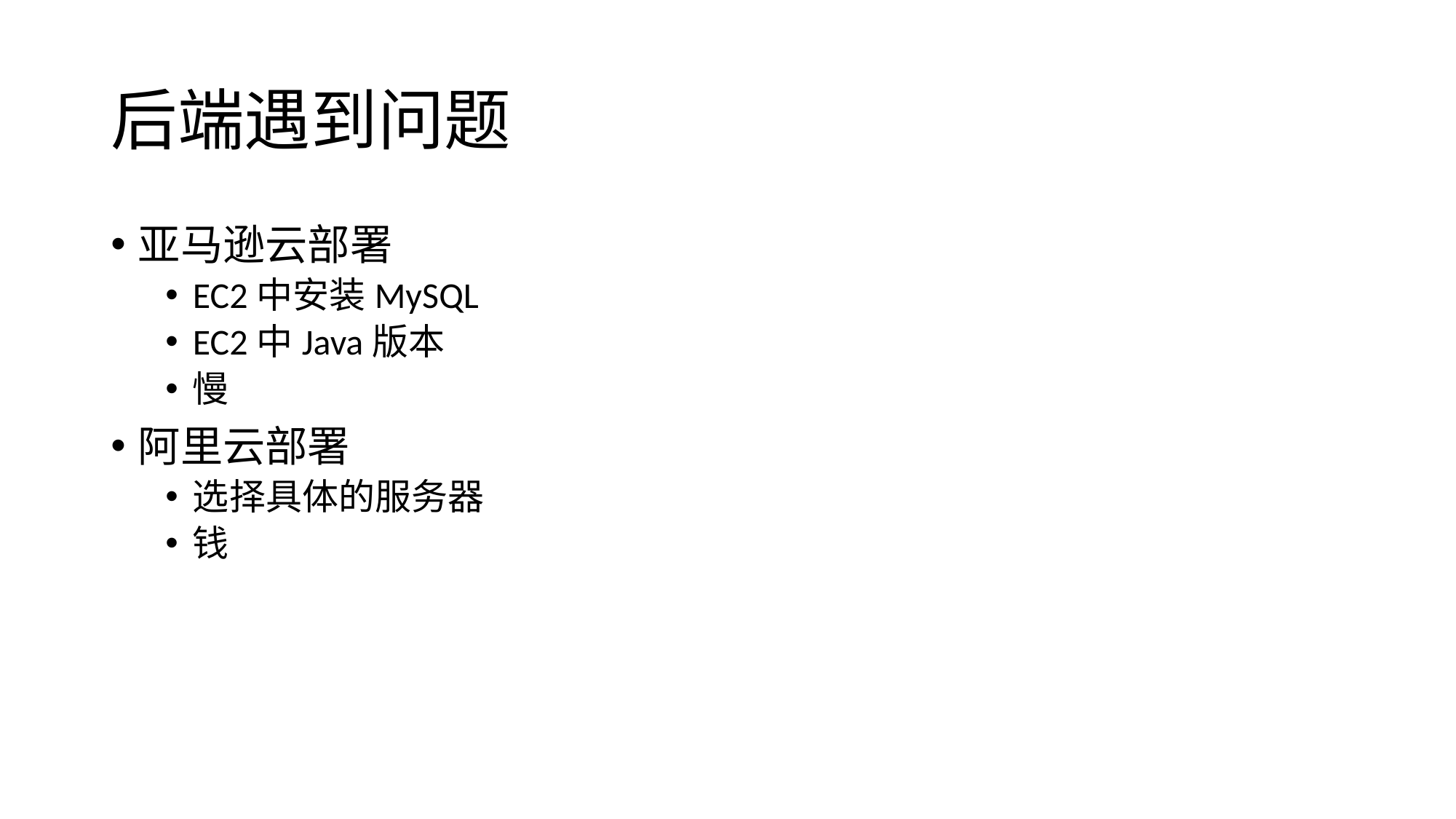

# 后端遇到问题
亚马逊云部署
EC2中安装MySQL
EC2中Java版本
慢
阿里云部署
选择具体的服务器
钱